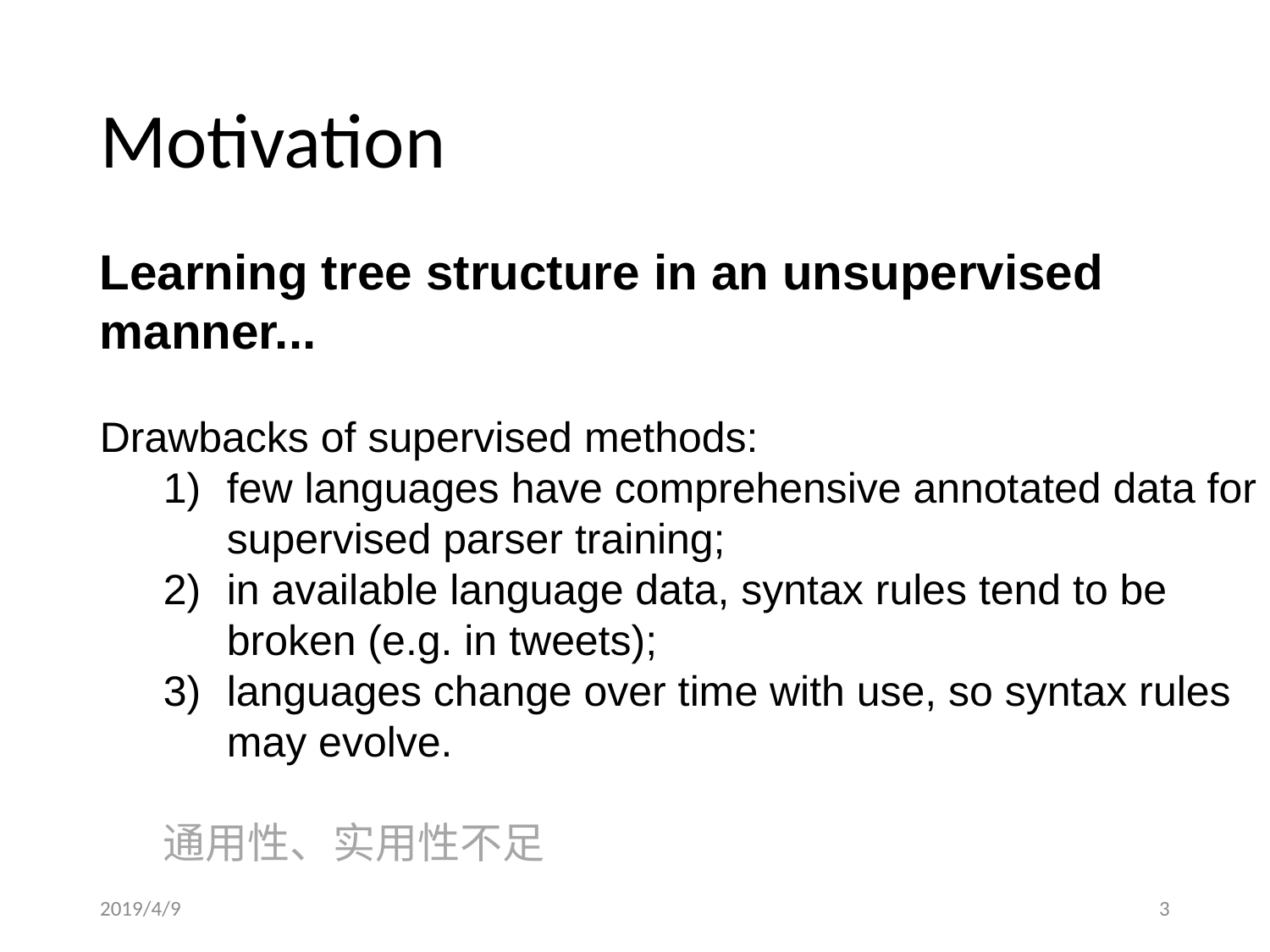

# Motivation
Learning tree structure in an unsupervised manner...

Drawbacks of supervised methods:
few languages have comprehensive annotated data for supervised parser training;
in available language data, syntax rules tend to be broken (e.g. in tweets);
languages change over time with use, so syntax rules may evolve.

通用性、实用性不足
2019/4/9
3